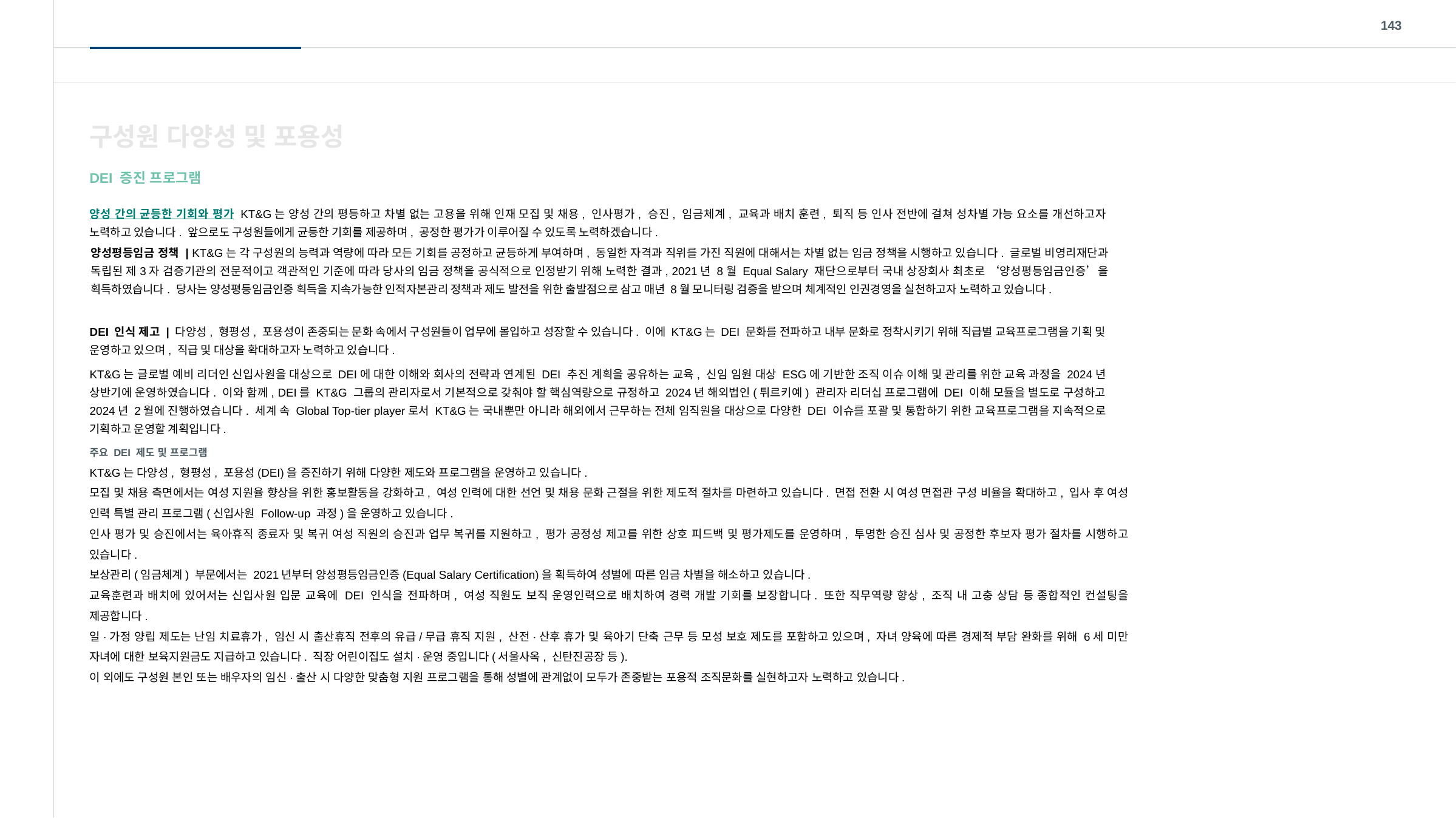

143
구성원 다양성 및 포용성
DEI 증진 프로그램
양성 간의 균등한 기회와 평가 KT&G는 양성 간의 평등하고 차별 없는 고용을 위해 인재 모집 및 채용, 인사평가, 승진, 임금체계, 교육과 배치 훈련, 퇴직 등 인사 전반에 걸쳐 성차별 가능 요소를 개선하고자 노력하고 있습니다. 앞으로도 구성원들에게 균등한 기회를 제공하며, 공정한 평가가 이루어질 수 있도록 노력하겠습니다.
양성평등임금 정책 | KT&G는 각 구성원의 능력과 역량에 따라 모든 기회를 공정하고 균등하게 부여하며, 동일한 자격과 직위를 가진 직원에 대해서는 차별 없는 임금 정책을 시행하고 있습니다. 글로벌 비영리재단과 독립된 제3자 검증기관의 전문적이고 객관적인 기준에 따라 당사의 임금 정책을 공식적으로 인정받기 위해 노력한 결과, 2021년 8월 Equal Salary 재단으로부터 국내 상장회사 최초로 ‘양성평등임금인증’을 획득하였습니다. 당사는 양성평등임금인증 획득을 지속가능한 인적자본관리 정책과 제도 발전을 위한 출발점으로 삼고 매년 8월 모니터링 검증을 받으며 체계적인 인권경영을 실천하고자 노력하고 있습니다.
DEI 인식 제고 | 다양성, 형평성, 포용성이 존중되는 문화 속에서 구성원들이 업무에 몰입하고 성장할 수 있습니다. 이에 KT&G는 DEI 문화를 전파하고 내부 문화로 정착시키기 위해 직급별 교육프로그램을 기획 및 운영하고 있으며, 직급 및 대상을 확대하고자 노력하고 있습니다.
KT&G는 글로벌 예비 리더인 신입사원을 대상으로 DEI에 대한 이해와 회사의 전략과 연계된 DEI 추진 계획을 공유하는 교육, 신임 임원 대상 ESG에 기반한 조직 이슈 이해 및 관리를 위한 교육 과정을 2024년 상반기에 운영하였습니다. 이와 함께, DEI를 KT&G 그룹의 관리자로서 기본적으로 갖춰야 할 핵심역량으로 규정하고 2024년 해외법인(튀르키예) 관리자 리더십 프로그램에 DEI 이해 모듈을 별도로 구성하고 2024년 2월에 진행하였습니다. 세계 속 Global Top-tier player로서 KT&G는 국내뿐만 아니라 해외에서 근무하는 전체 임직원을 대상으로 다양한 DEI 이슈를 포괄 및 통합하기 위한 교육프로그램을 지속적으로 기획하고 운영할 계획입니다.
주요 DEI 제도 및 프로그램
KT&G는 다양성, 형평성, 포용성(DEI)을 증진하기 위해 다양한 제도와 프로그램을 운영하고 있습니다.
모집 및 채용 측면에서는 여성 지원율 향상을 위한 홍보활동을 강화하고, 여성 인력에 대한 선언 및 채용 문화 근절을 위한 제도적 절차를 마련하고 있습니다. 면접 전환 시 여성 면접관 구성 비율을 확대하고, 입사 후 여성 인력 특별 관리 프로그램(신입사원 Follow-up 과정)을 운영하고 있습니다.
인사 평가 및 승진에서는 육아휴직 종료자 및 복귀 여성 직원의 승진과 업무 복귀를 지원하고, 평가 공정성 제고를 위한 상호 피드백 및 평가제도를 운영하며, 투명한 승진 심사 및 공정한 후보자 평가 절차를 시행하고 있습니다.
보상관리(임금체계) 부문에서는 2021년부터 양성평등임금인증(Equal Salary Certification)을 획득하여 성별에 따른 임금 차별을 해소하고 있습니다.
교육훈련과 배치에 있어서는 신입사원 입문 교육에 DEI 인식을 전파하며, 여성 직원도 보직 운영인력으로 배치하여 경력 개발 기회를 보장합니다. 또한 직무역량 향상, 조직 내 고충 상담 등 종합적인 컨설팅을 제공합니다.
일·가정 양립 제도는 난임 치료휴가, 임신 시 출산휴직 전후의 유급/무급 휴직 지원, 산전·산후 휴가 및 육아기 단축 근무 등 모성 보호 제도를 포함하고 있으며, 자녀 양육에 따른 경제적 부담 완화를 위해 6세 미만 자녀에 대한 보육지원금도 지급하고 있습니다. 직장 어린이집도 설치·운영 중입니다(서울사옥, 신탄진공장 등).
이 외에도 구성원 본인 또는 배우자의 임신·출산 시 다양한 맞춤형 지원 프로그램을 통해 성별에 관계없이 모두가 존중받는 포용적 조직문화를 실현하고자 노력하고 있습니다.